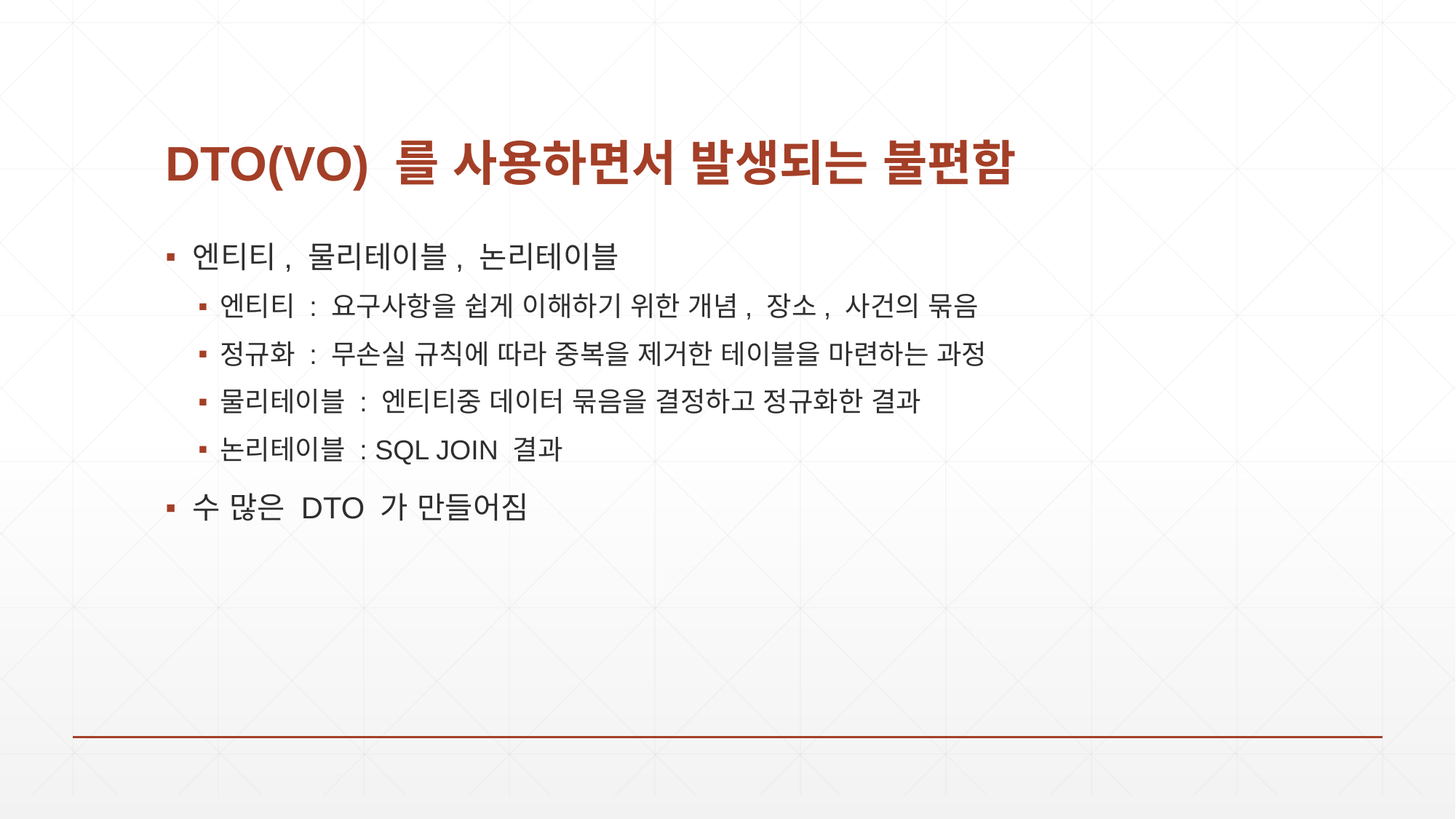

# DTO(VO) 를 사용하면서 발생되는 불편함
엔티티, 물리테이블, 논리테이블
엔티티 : 요구사항을 쉽게 이해하기 위한 개념, 장소, 사건의 묶음
정규화 : 무손실 규칙에 따라 중복을 제거한 테이블을 마련하는 과정
물리테이블 : 엔티티중 데이터 묶음을 결정하고 정규화한 결과
논리테이블 : SQL JOIN 결과
수 많은 DTO 가 만들어짐